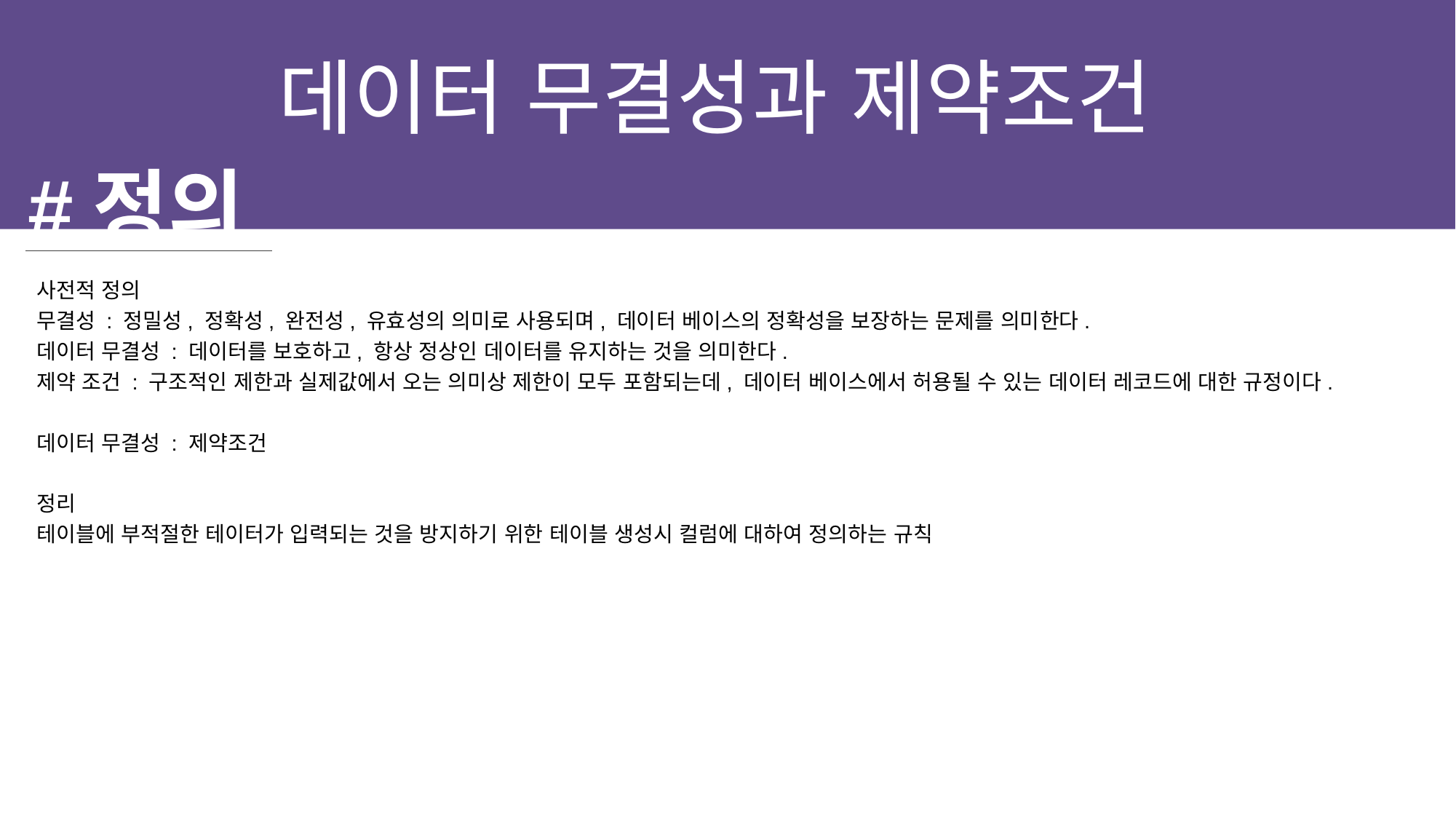

데이터 무결성과 제약조건
#정의
사전적 정의
무결성 : 정밀성, 정확성, 완전성, 유효성의 의미로 사용되며, 데이터 베이스의 정확성을 보장하는 문제를 의미한다.
데이터 무결성 : 데이터를 보호하고, 항상 정상인 데이터를 유지하는 것을 의미한다.
제약 조건 : 구조적인 제한과 실제값에서 오는 의미상 제한이 모두 포함되는데, 데이터 베이스에서 허용될 수 있는 데이터 레코드에 대한 규정이다.

데이터 무결성 : 제약조건

정리
테이블에 부적절한 테이터가 입력되는 것을 방지하기 위한 테이블 생성시 컬럼에 대하여 정의하는 규칙